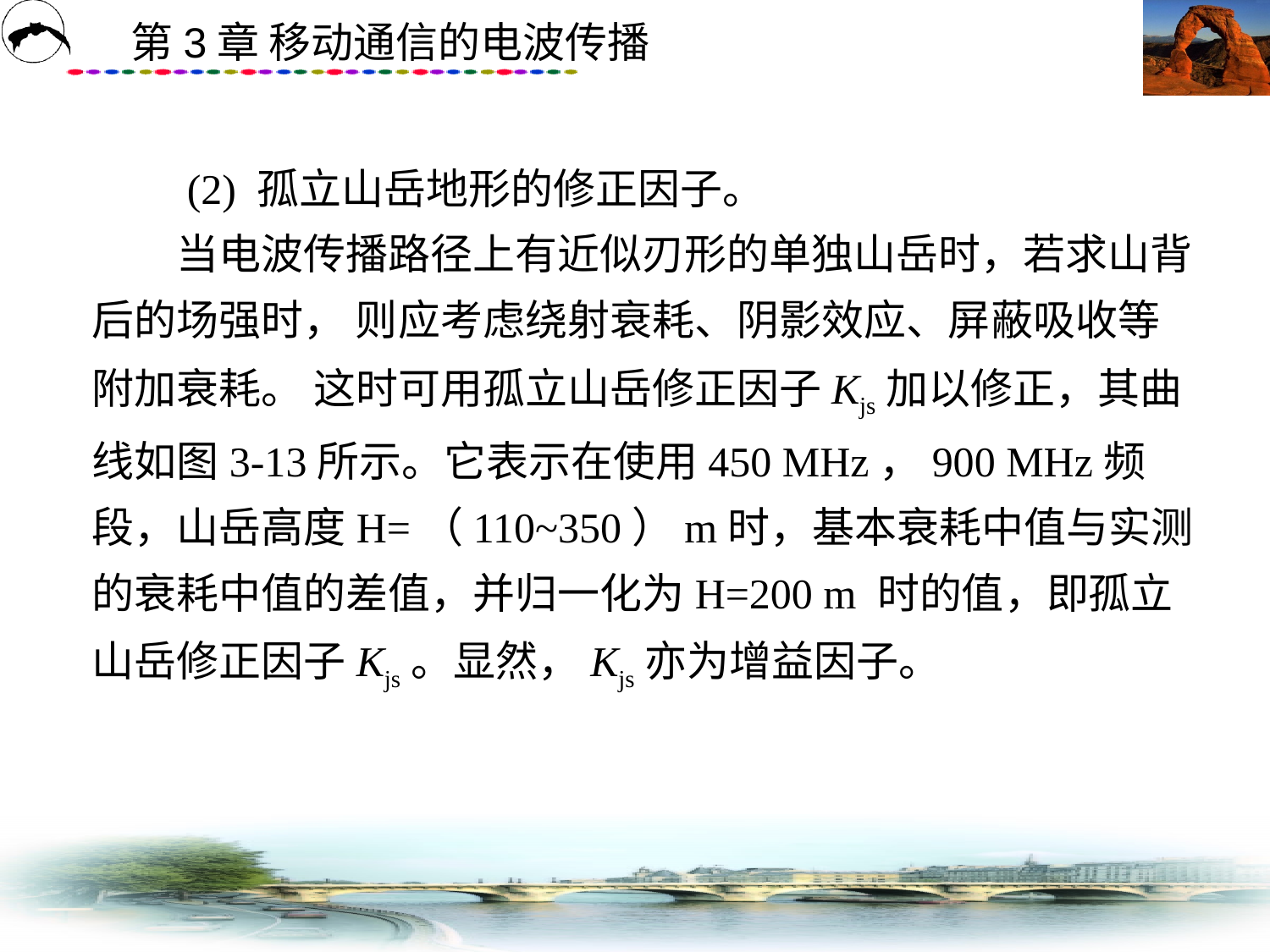

# (2) 孤立山岳地形的修正因子。 　　当电波传播路径上有近似刃形的单独山岳时，若求山背后的场强时， 则应考虑绕射衰耗、阴影效应、屏蔽吸收等附加衰耗。 这时可用孤立山岳修正因子Kjs加以修正，其曲线如图3-13所示。它表示在使用450 MHz，900 MHz频段，山岳高度H=（110~350）m时，基本衰耗中值与实测的衰耗中值的差值，并归一化为H=200 m 时的值，即孤立山岳修正因子Kjs。显然，Kjs亦为增益因子。